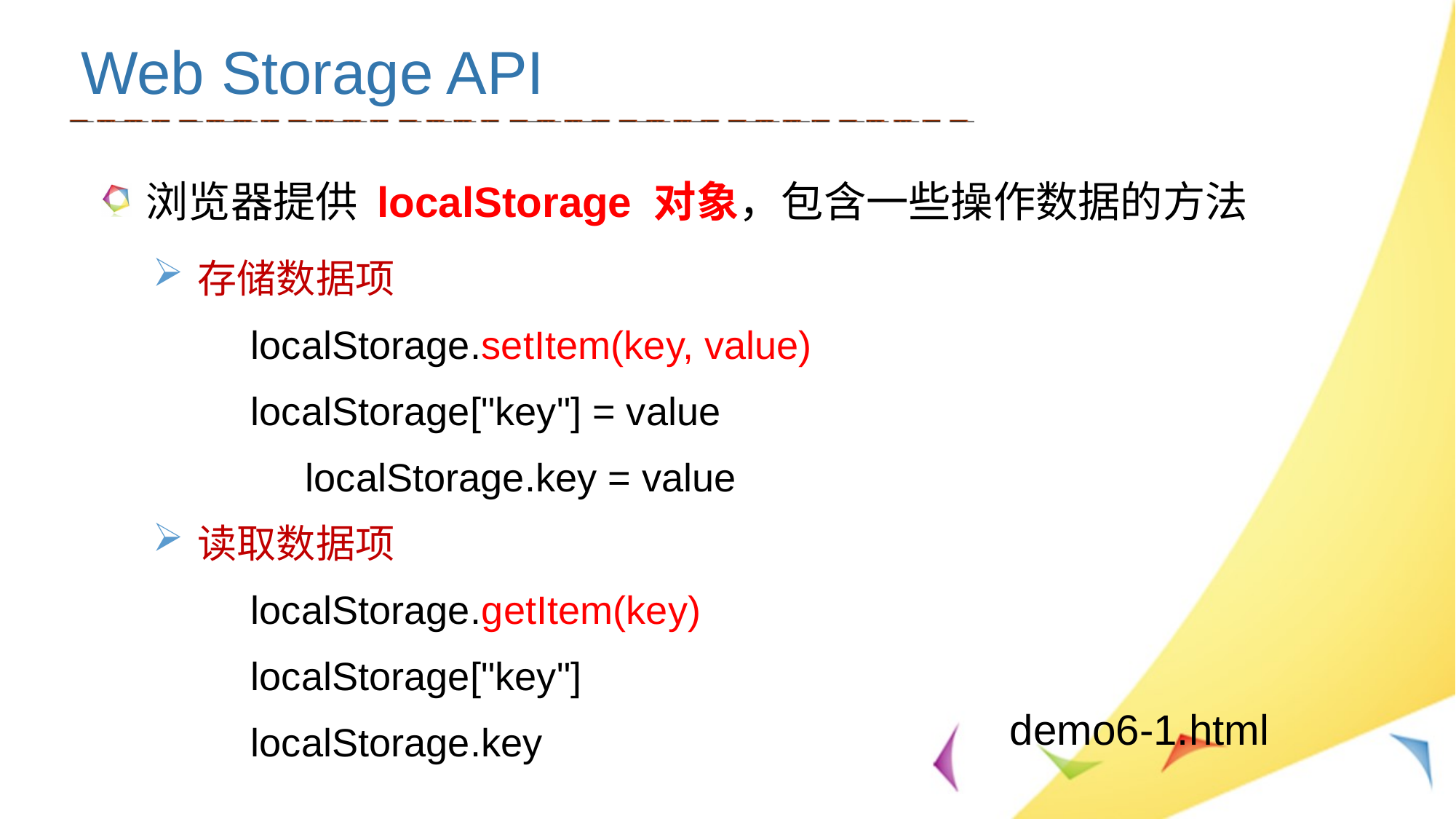

Web Storage API

浏览器提供 localStorage 对象，包含一些操作数据的方法
存储数据项
         localStorage.setItem(key, value)
         localStorage["key"] = value
	    localStorage.key = value
读取数据项
         localStorage.getItem(key)
         localStorage["key"]
         localStorage.key

demo6-1.html